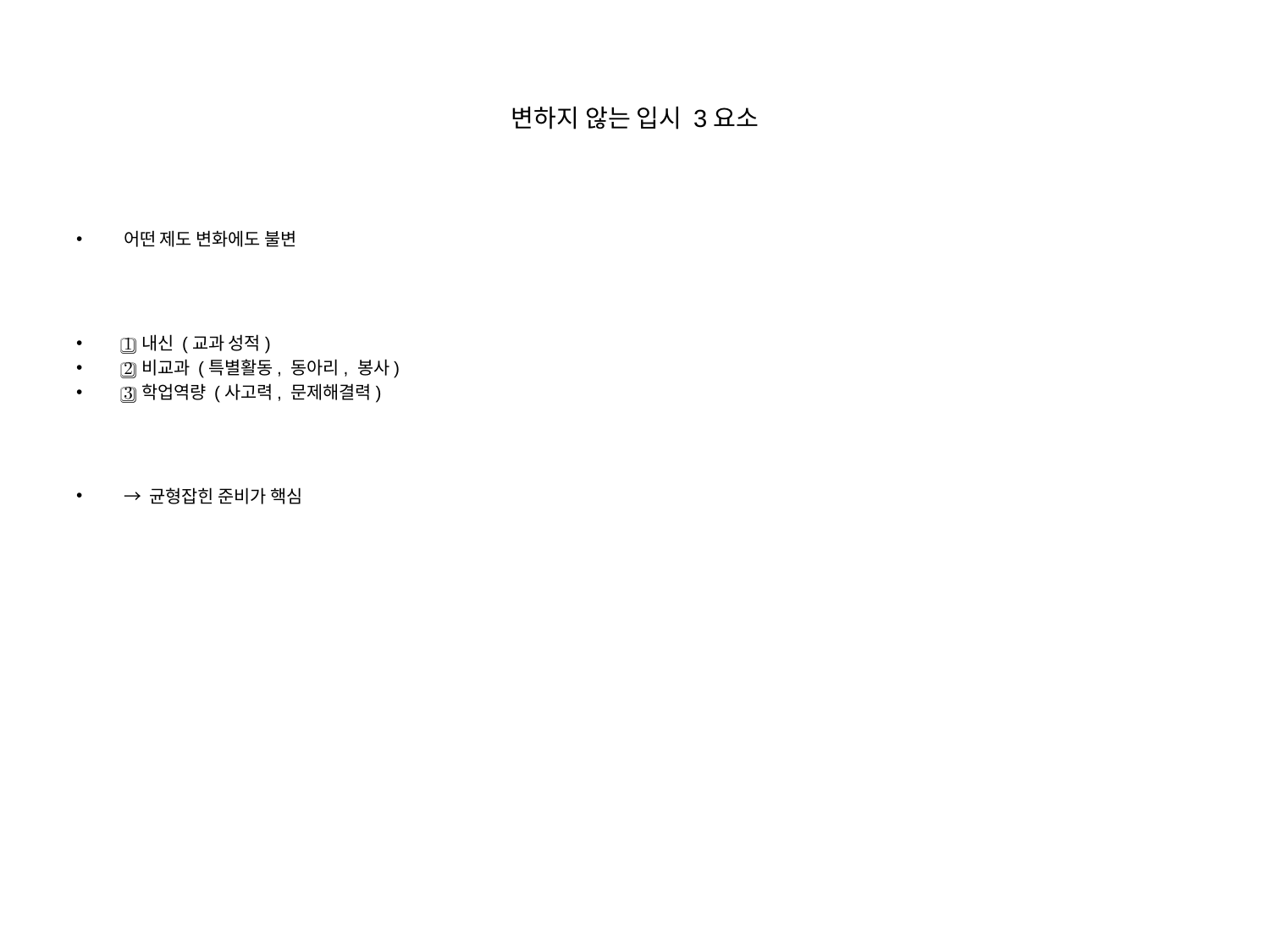

# 변하지 않는 입시 3요소
어떤 제도 변화에도 불변

1️⃣ 내신 (교과 성적)
2️⃣ 비교과 (특별활동, 동아리, 봉사)
3️⃣ 학업역량 (사고력, 문제해결력)

→ 균형잡힌 준비가 핵심